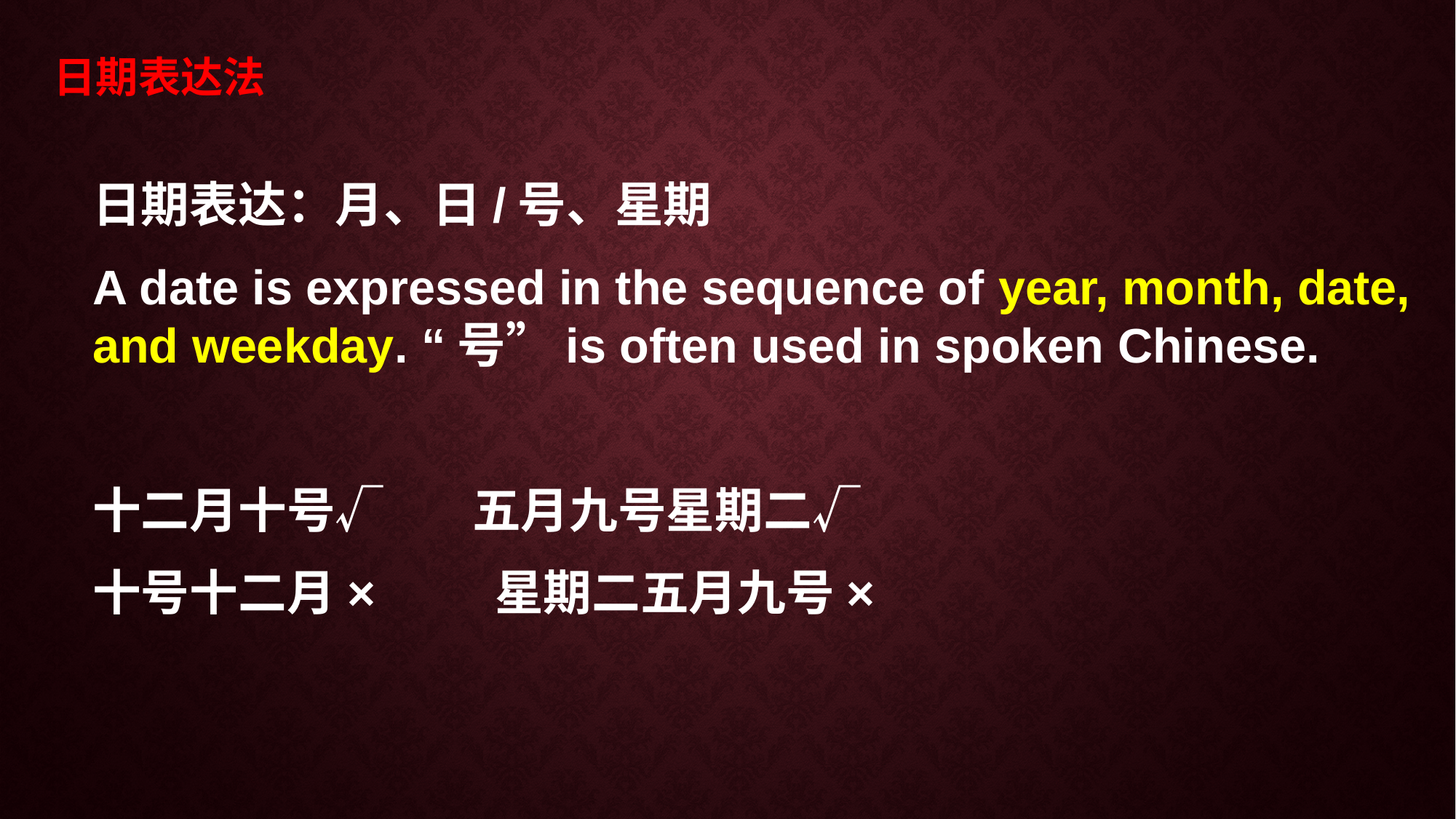

日期表达法
日期表达：月、日/号、星期
A date is expressed in the sequence of year, month, date, and weekday. “号”is often used in spoken Chinese.

十二月十号√        五月九号星期二√
十号十二月×        星期二五月九号×